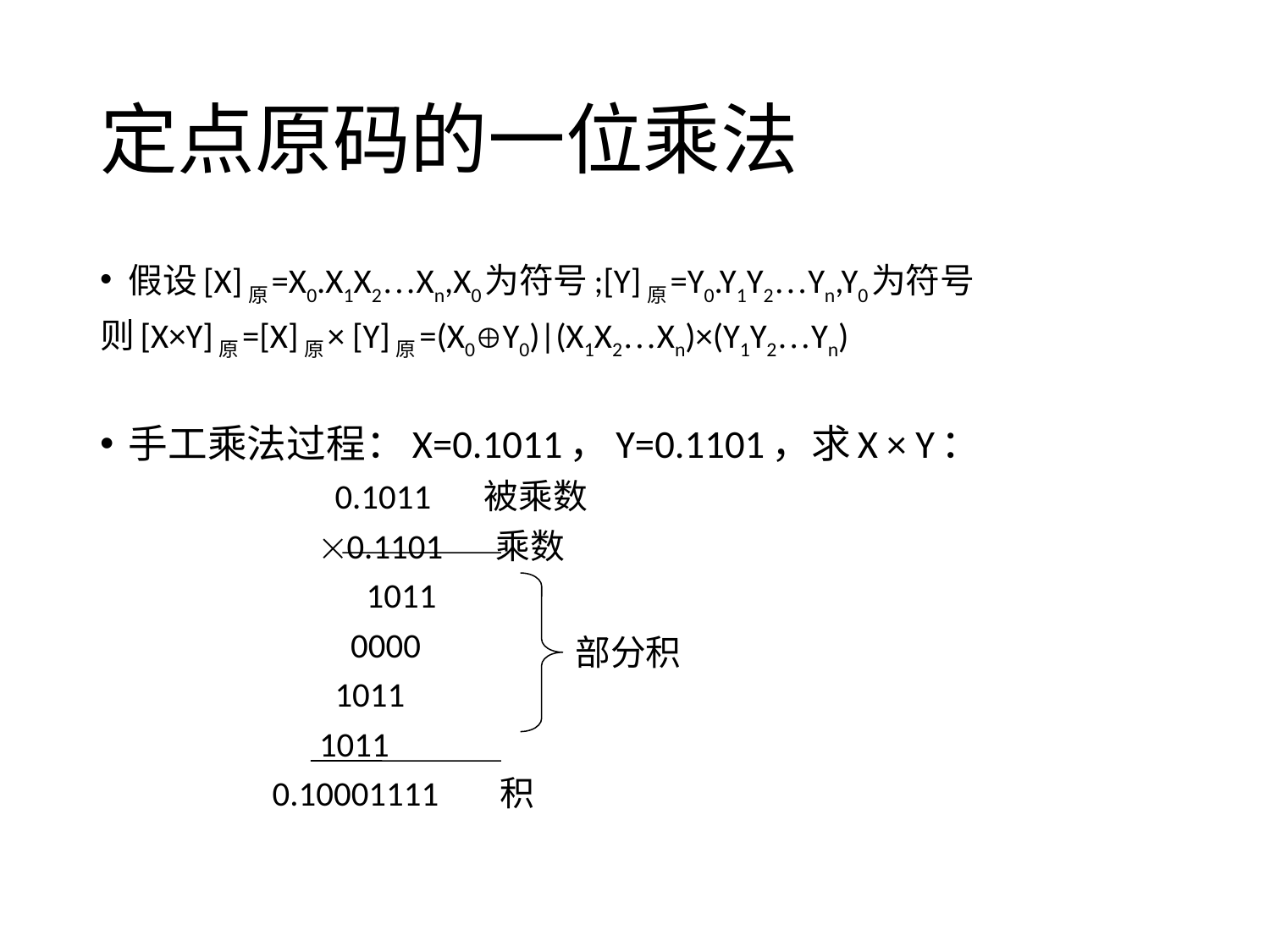

# 定点原码的一位乘法
假设[X]原=X0.X1X2…Xn,X0为符号;[Y]原=Y0.Y1Y2…Yn,Y0为符号
则[X×Y]原=[X]原× [Y]原=(X0⊕Y0)|(X1X2…Xn)×(Y1Y2…Yn)

手工乘法过程：X=0.1011，Y=0.1101，求X × Y：
                              0.1011      被乘数
                            ×0.1101      乘数
                                  1011
                                0000
                              1011
                            1011
                      0.10001111       积

部分积